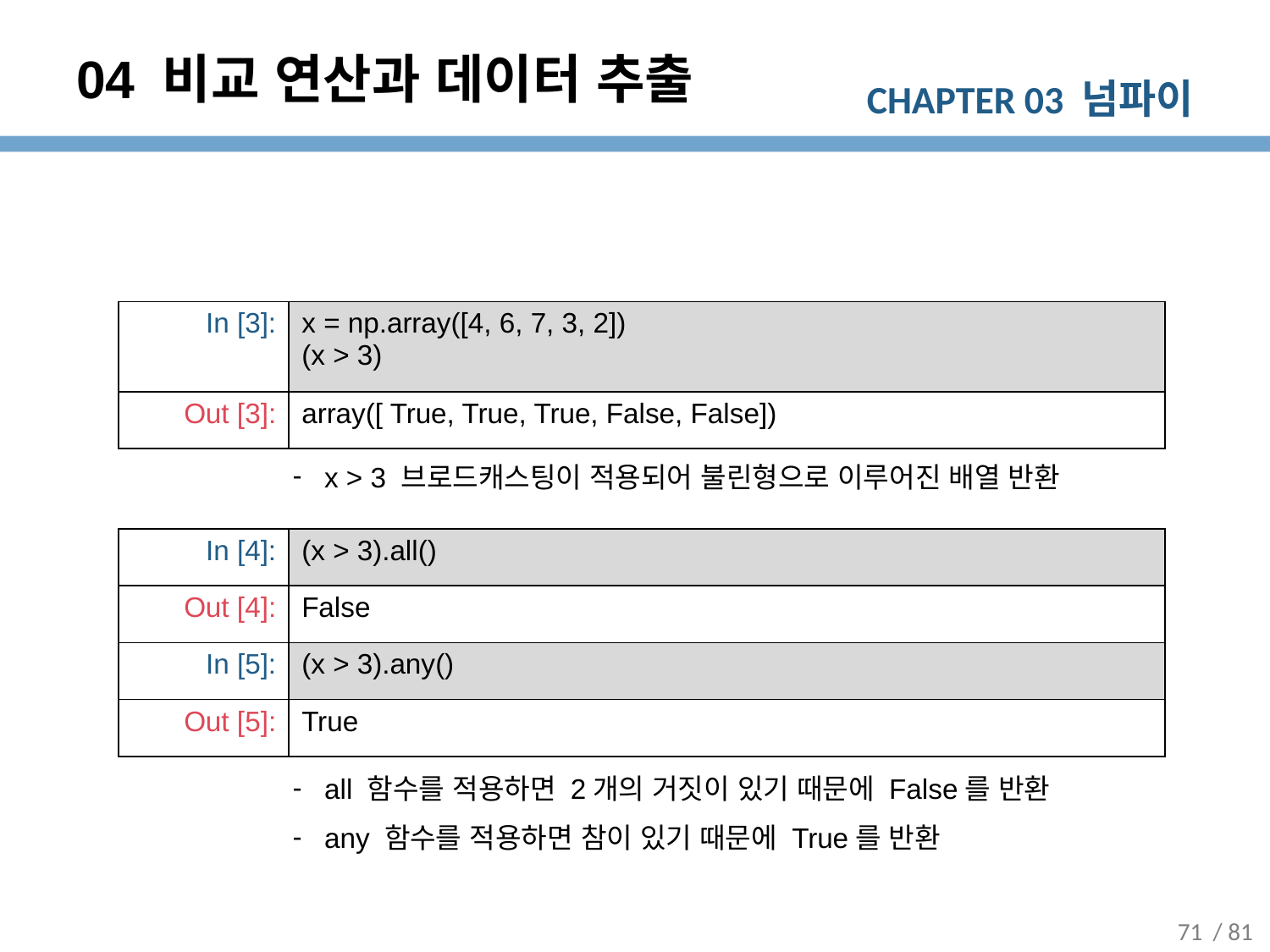

# 04 비교 연산과 데이터 추출
| In [3]: | x = np.array([4, 6, 7, 3, 2]) (x > 3) |
| --- | --- |
| Out [3]: | array([ True, True, True, False, False]) |
x > 3 브로드캐스팅이 적용되어 불린형으로 이루어진 배열 반환
| In [4]: | (x > 3).all() |
| --- | --- |
| Out [4]: | False |
| In [5]: | (x > 3).any() |
| Out [5]: | True |
all 함수를 적용하면 2개의 거짓이 있기 때문에 False를 반환
any 함수를 적용하면 참이 있기 때문에 True를 반환